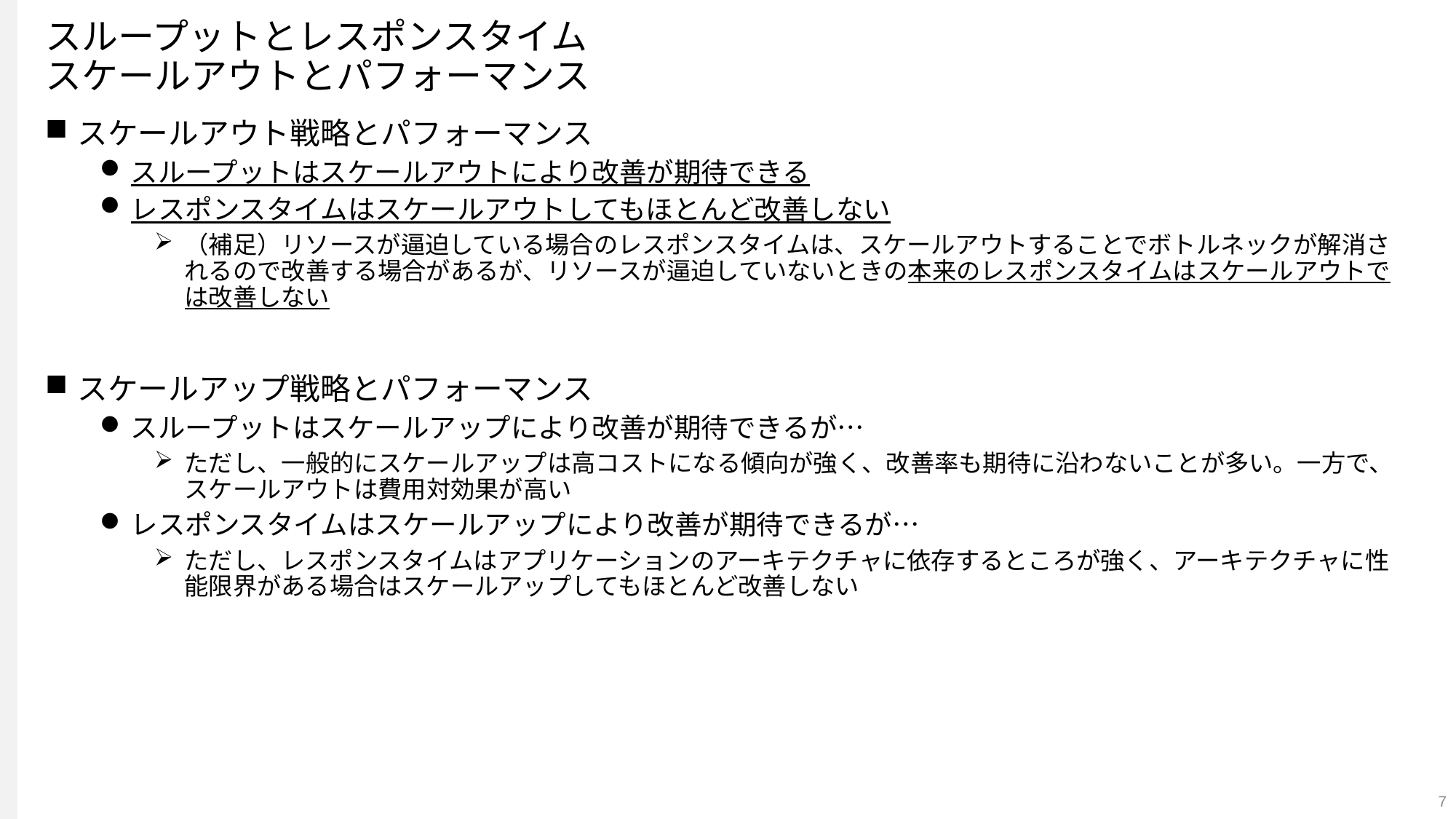

# スループットとレスポンスタイム スケールアウトとパフォーマンス
スケールアウト戦略とパフォーマンス
スループットはスケールアウトにより改善が期待できる
レスポンスタイムはスケールアウトしてもほとんど改善しない
（補足）リソースが逼迫している場合のレスポンスタイムは、スケールアウトすることでボトルネックが解消されるので改善する場合があるが、リソースが逼迫していないときの本来のレスポンスタイムはスケールアウトでは改善しない

スケールアップ戦略とパフォーマンス
スループットはスケールアップにより改善が期待できるが…
ただし、一般的にスケールアップは高コストになる傾向が強く、改善率も期待に沿わないことが多い。一方で、スケールアウトは費用対効果が高い
レスポンスタイムはスケールアップにより改善が期待できるが…
ただし、レスポンスタイムはアプリケーションのアーキテクチャに依存するところが強く、アーキテクチャに性能限界がある場合はスケールアップしてもほとんど改善しない
7